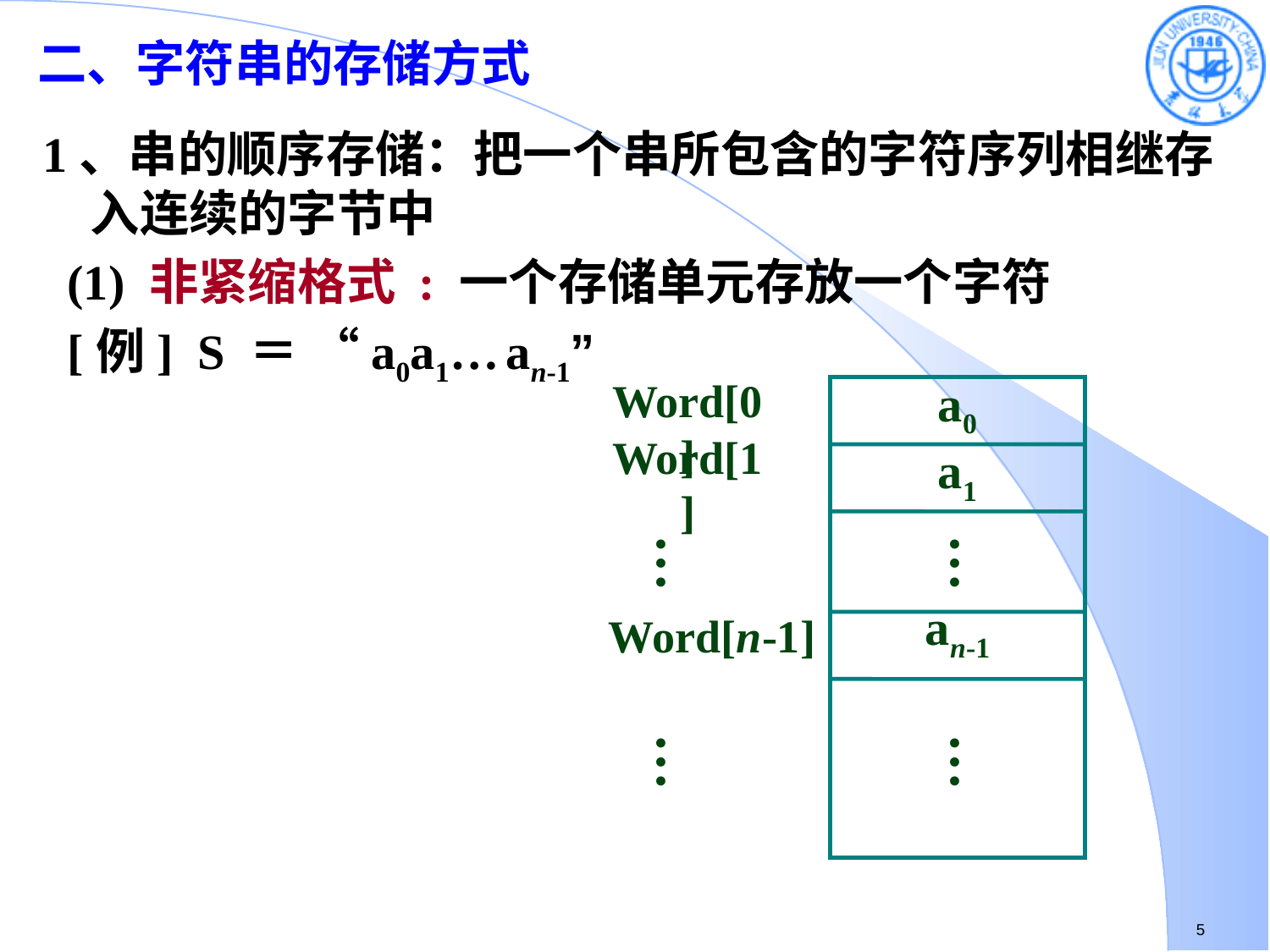

二、字符串的存储方式
1、串的顺序存储：把一个串所包含的字符序列相继存入连续的字节中
  (1) 非紧缩格式 : 一个存储单元存放一个字符
  [例]  S ＝ “a0a1… an-1”

Word[0]
a0

Word[1]
a1

…
…
an-1
Word[n-1]

…
…